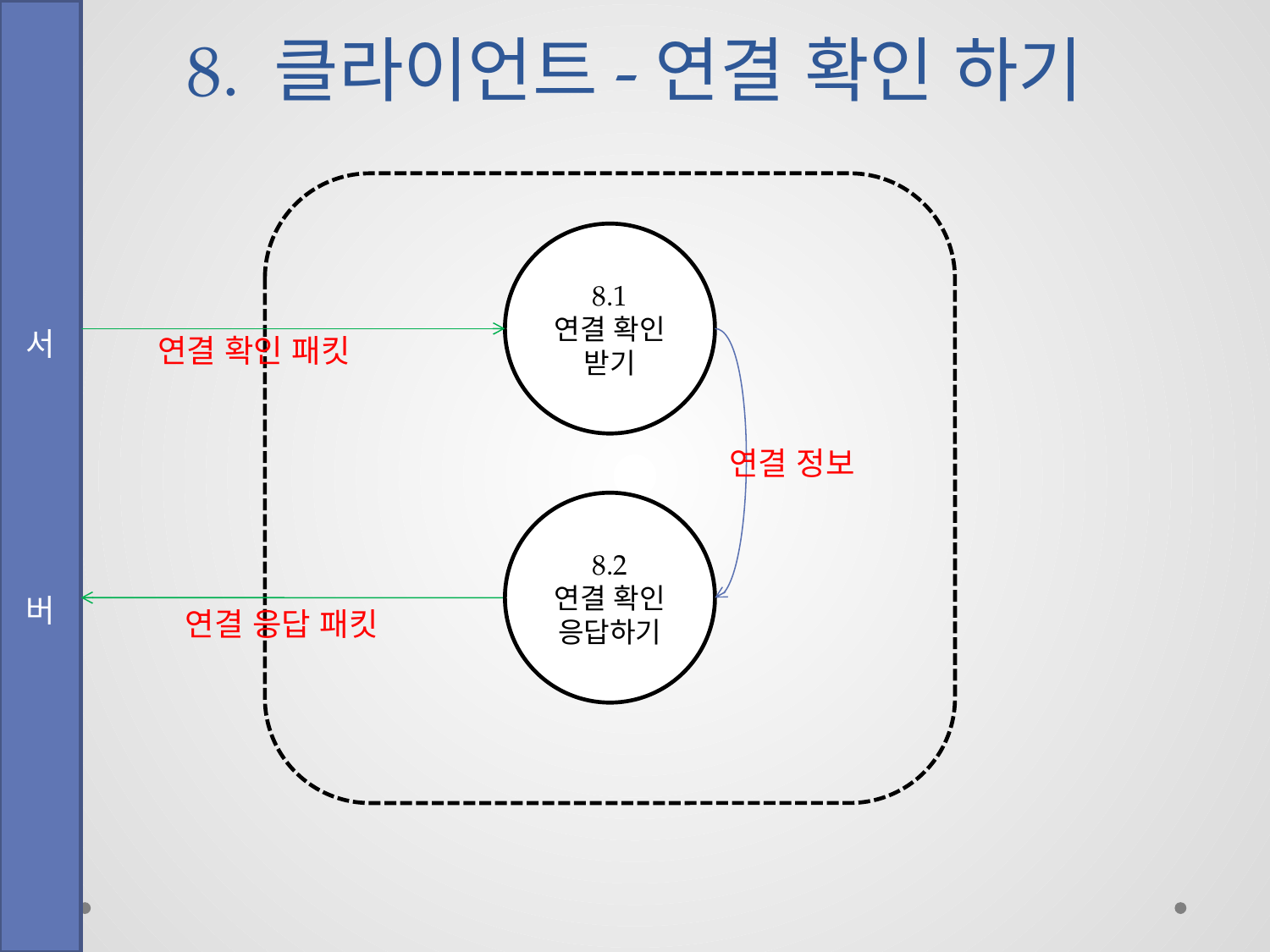

# 8. 클라이언트-연결 확인 하기
서

버

8.1
연결 확인 받기
연결 확인 패킷
연결 정보
8.2
연결 확인 응답하기
연결 응답 패킷